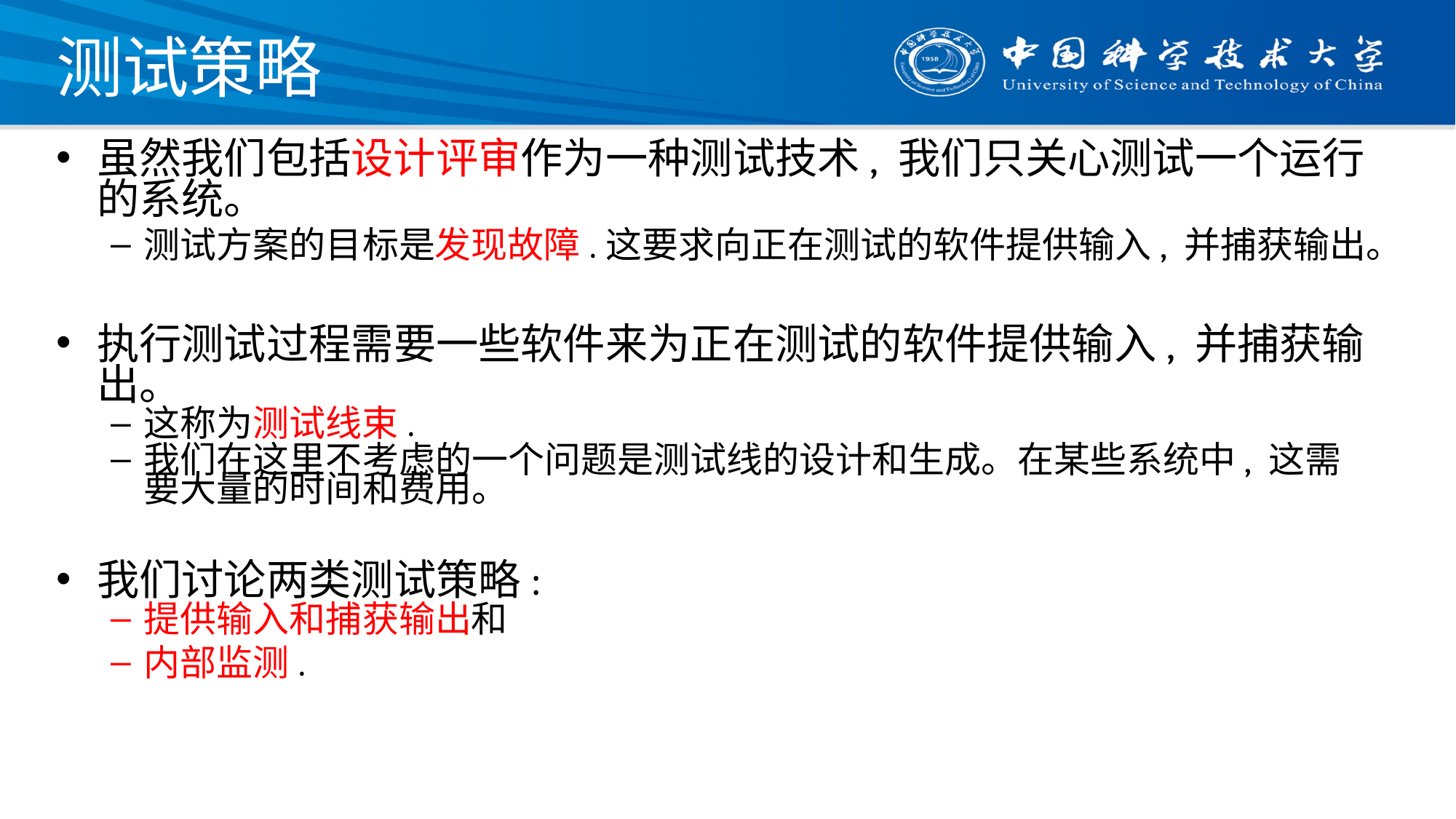

# 测试策略
虽然我们包括设计评审作为一种测试技术, 我们只关心测试一个运行的系统。
测试方案的目标是发现故障.这要求向正在测试的软件提供输入, 并捕获输出。

执行测试过程需要一些软件来为正在测试的软件提供输入, 并捕获输出。
这称为测试线束.
我们在这里不考虑的一个问题是测试线的设计和生成。在某些系统中, 这需要大量的时间和费用。

我们讨论两类测试策略:
提供输入和捕获输出和
内部监测.